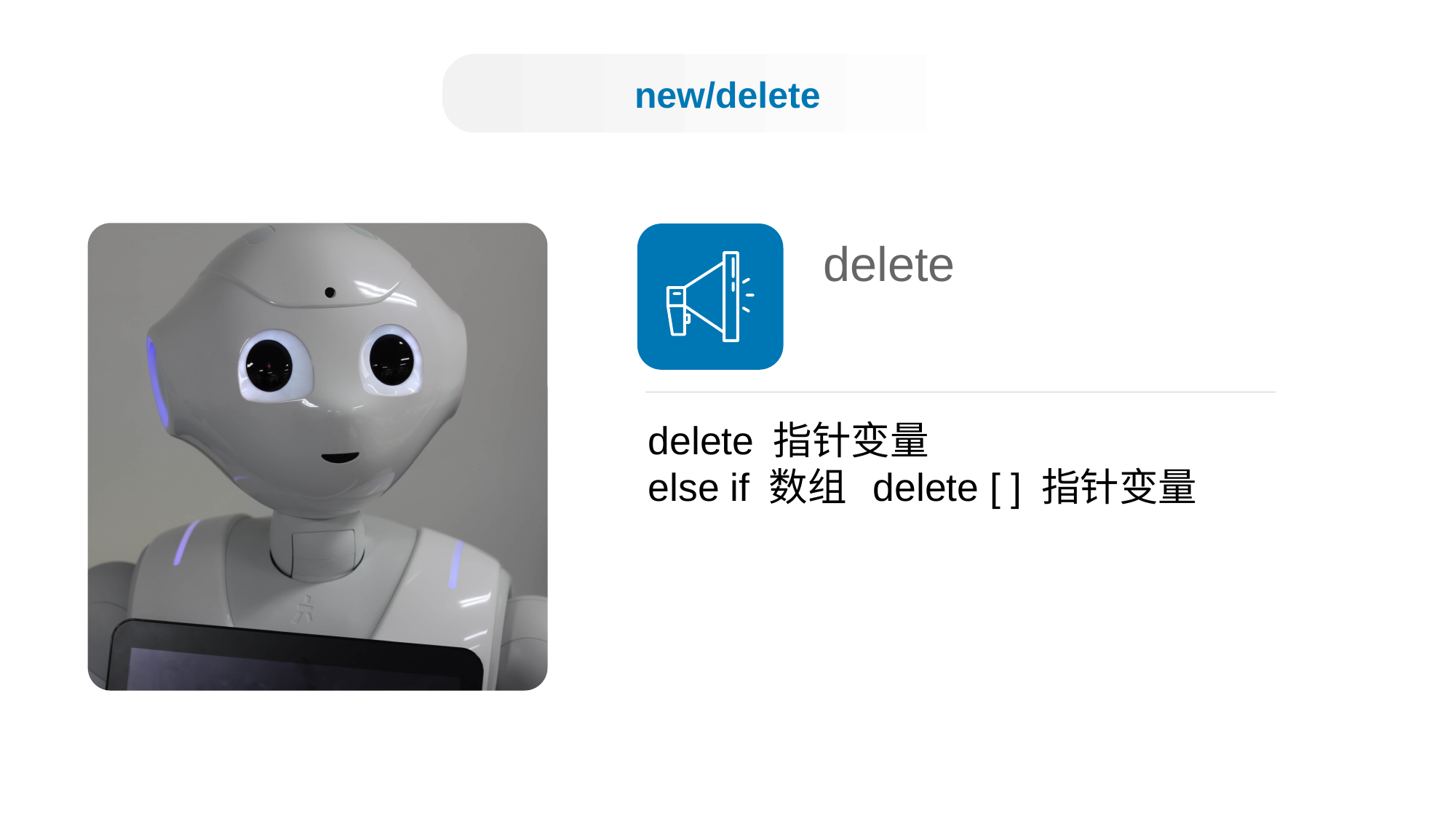

new/delete

delete

delete 指针变量
else if 数组  delete [ ] 指针变量